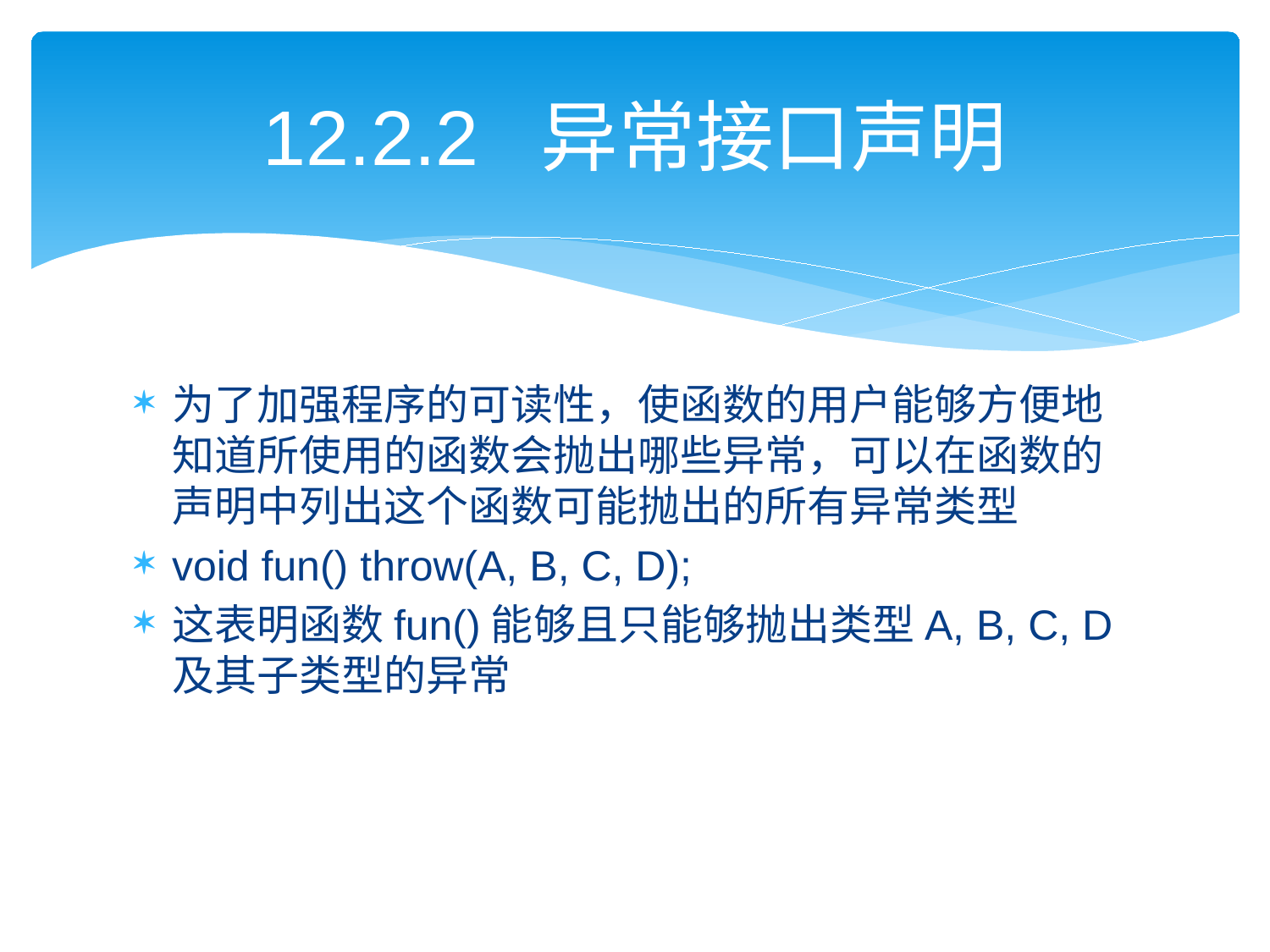

# 12.2.2  异常接口声明
为了加强程序的可读性，使函数的用户能够方便地知道所使用的函数会抛出哪些异常，可以在函数的声明中列出这个函数可能抛出的所有异常类型
void fun() throw(A, B, C, D);
这表明函数fun()能够且只能够抛出类型A, B, C, D及其子类型的异常